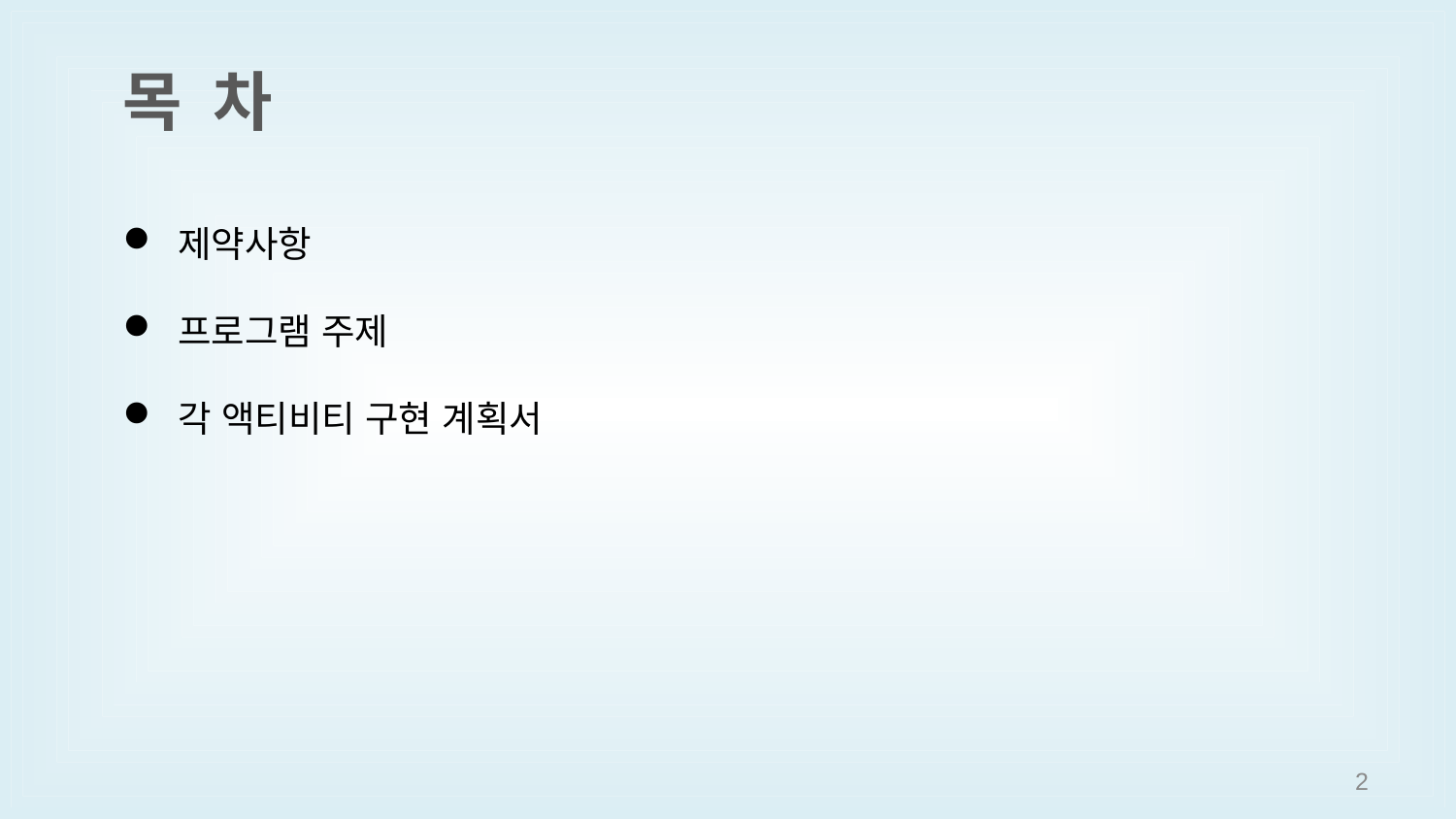

목 차
제약사항

프로그램 주제

각 액티비티 구현 계획서
2